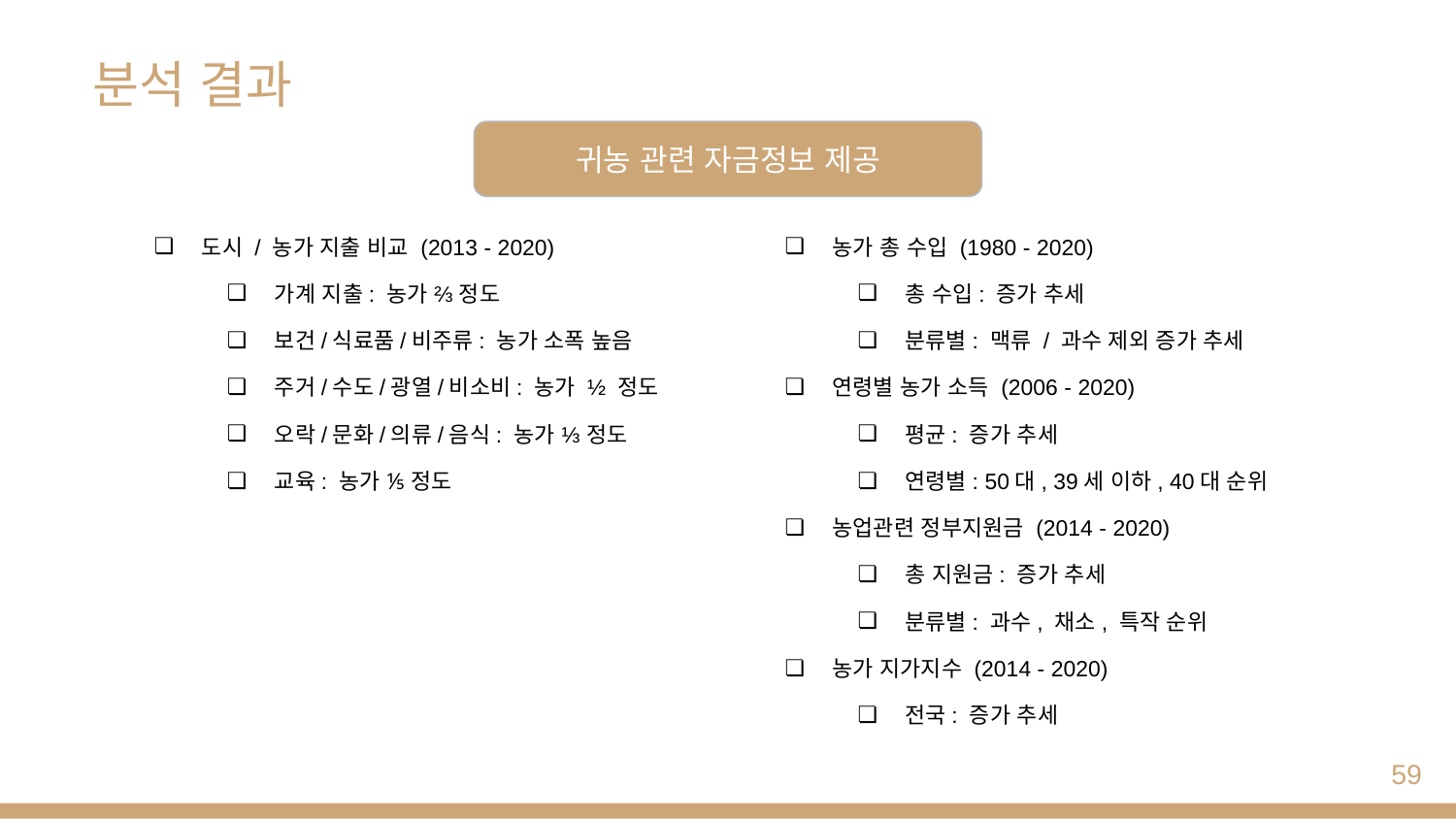

# 분석 결과
귀농 관련 자금정보 제공
도시 / 농가 지출 비교 (2013 - 2020)
가계 지출: 농가 ⅔ 정도
보건/식료품/비주류: 농가 소폭 높음
주거/수도/광열/비소비: 농가 ½ 정도
오락/문화/의류/음식: 농가 ⅓ 정도
교육: 농가 ⅕ 정도
농가 총 수입 (1980 - 2020)
총 수입: 증가 추세
분류별: 맥류 / 과수 제외 증가 추세
연령별 농가 소득 (2006 - 2020)
평균: 증가 추세
연령별: 50대, 39세 이하, 40대 순위
농업관련 정부지원금 (2014 - 2020)
총 지원금: 증가 추세
분류별: 과수, 채소, 특작 순위
농가 지가지수 (2014 - 2020)
전국: 증가 추세
59